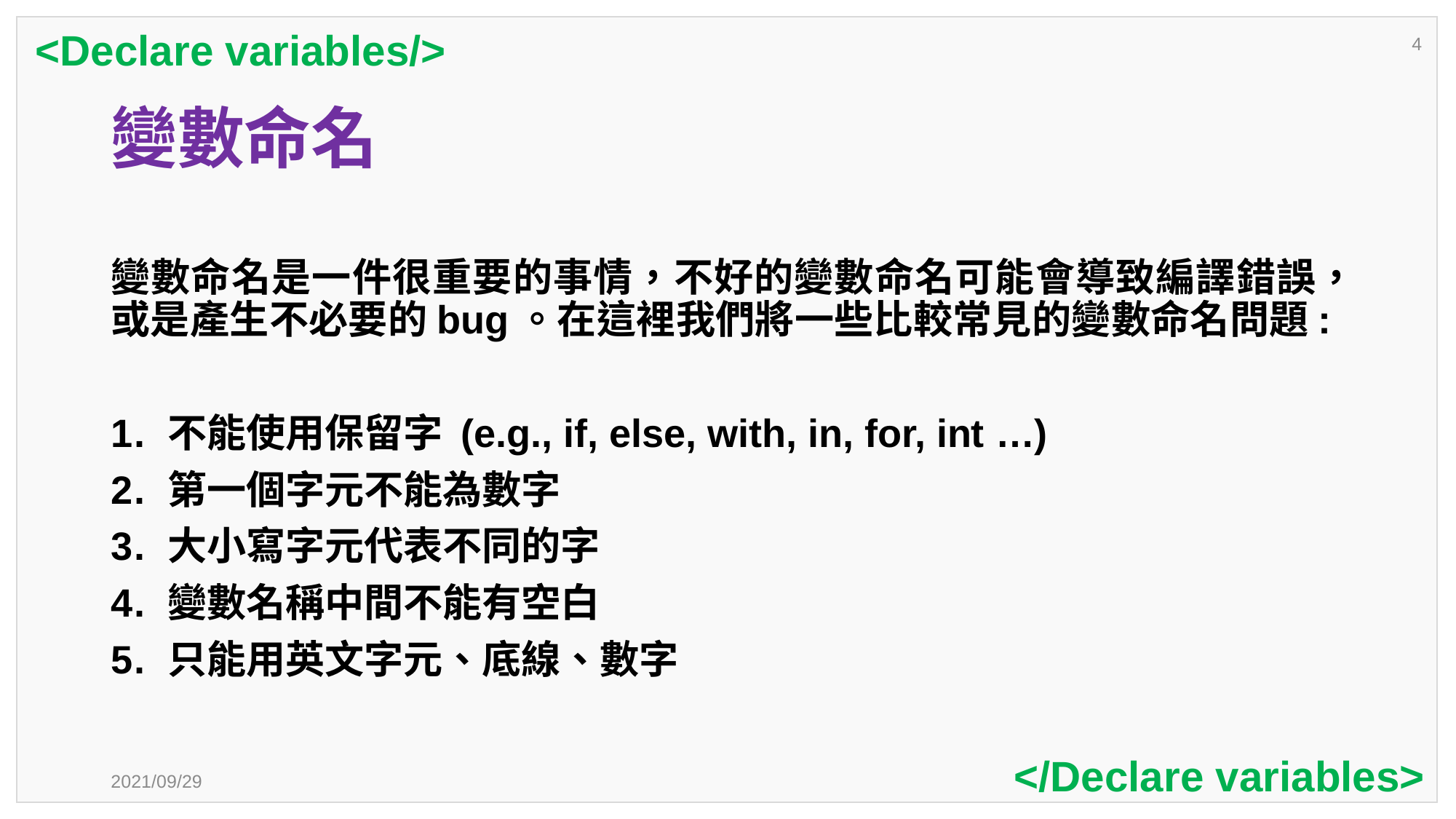

<Declare variables/>
4
# 變數命名
變數命名是一件很重要的事情，不好的變數命名可能會導致編譯錯誤，或是產生不必要的bug。在這裡我們將一些比較常見的變數命名問題:

不能使用保留字 (e.g., if, else, with, in, for, int …)
第一個字元不能為數字
大小寫字元代表不同的字
變數名稱中間不能有空白
只能用英文字元、底線、數字
</Declare variables>
2021/09/29